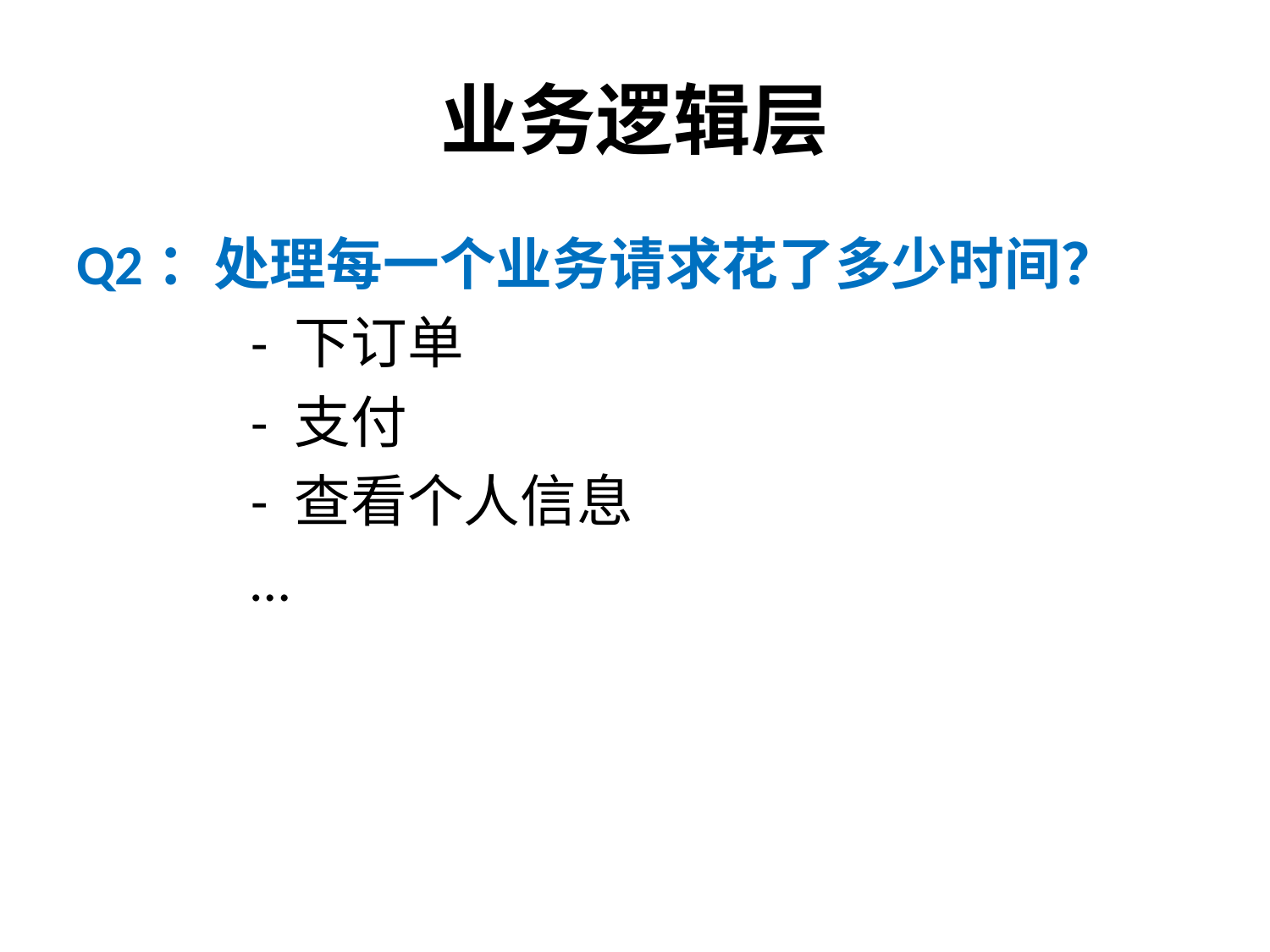

# 业务逻辑层
Q2：处理每一个业务请求花了多少时间？
		- 下订单
		- 支付
		- 查看个人信息
		…